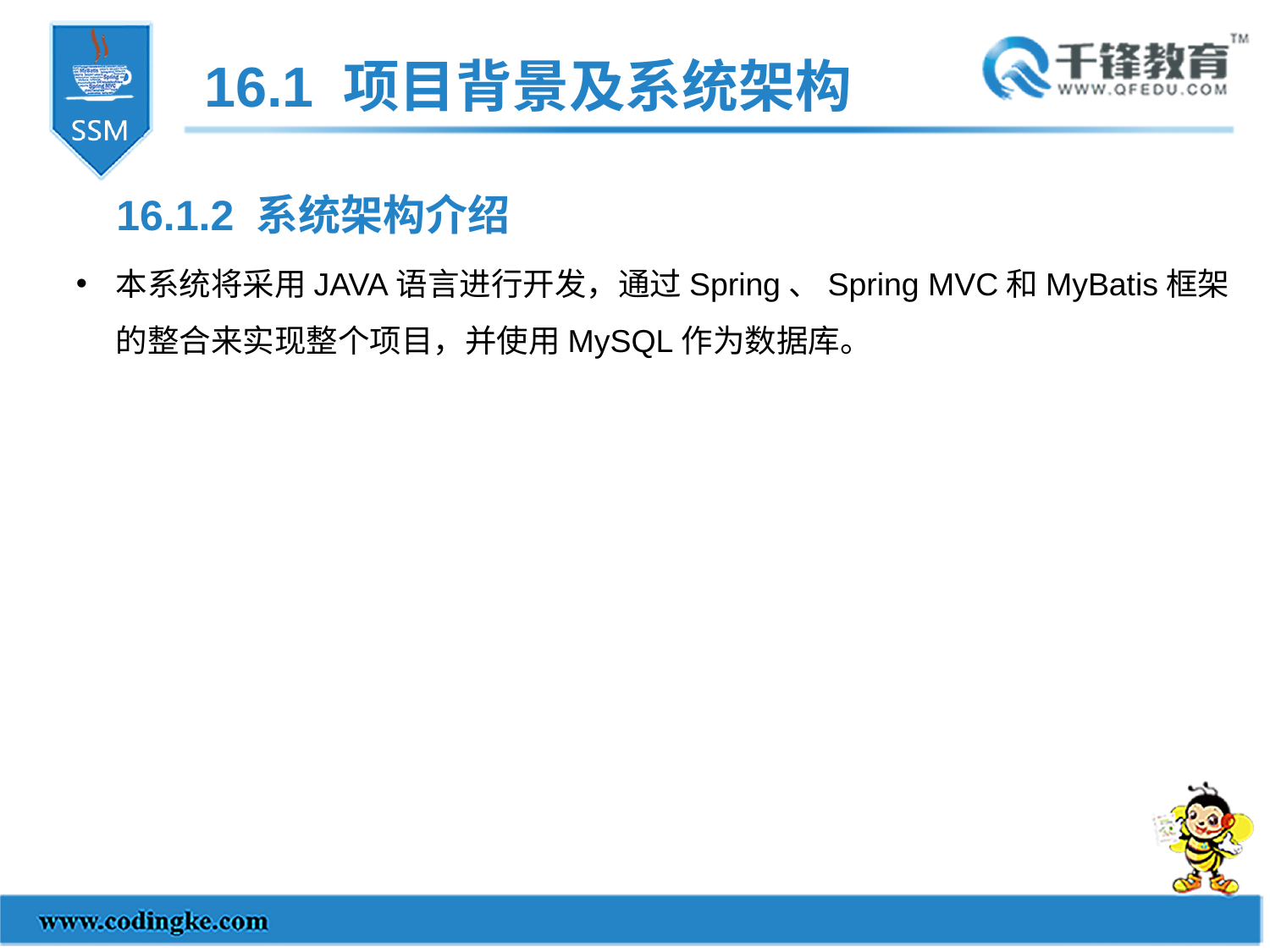

16.1 项目背景及系统架构
16.1.2 系统架构介绍
本系统将采用JAVA语言进行开发，通过Spring、Spring MVC和MyBatis框架的整合来实现整个项目，并使用MySQL作为数据库。